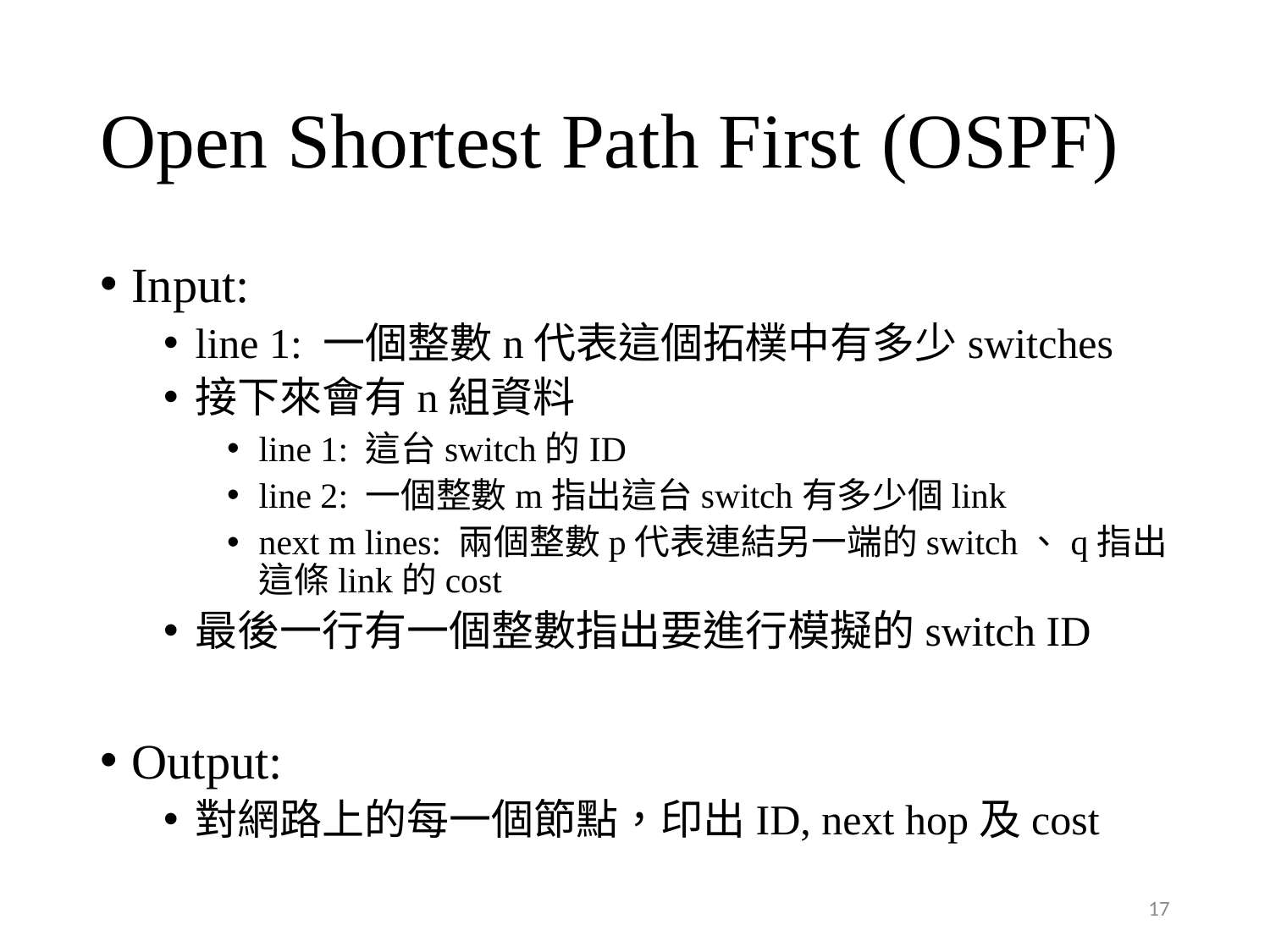

# Open Shortest Path First (OSPF)
Input:
line 1: 一個整數n代表這個拓樸中有多少switches
接下來會有n組資料
line 1: 這台switch的ID
line 2: 一個整數m指出這台switch有多少個link
next m lines: 兩個整數p代表連結另一端的switch、q指出這條link的cost
最後一行有一個整數指出要進行模擬的switch ID

Output:
對網路上的每一個節點，印出ID, next hop及cost
17